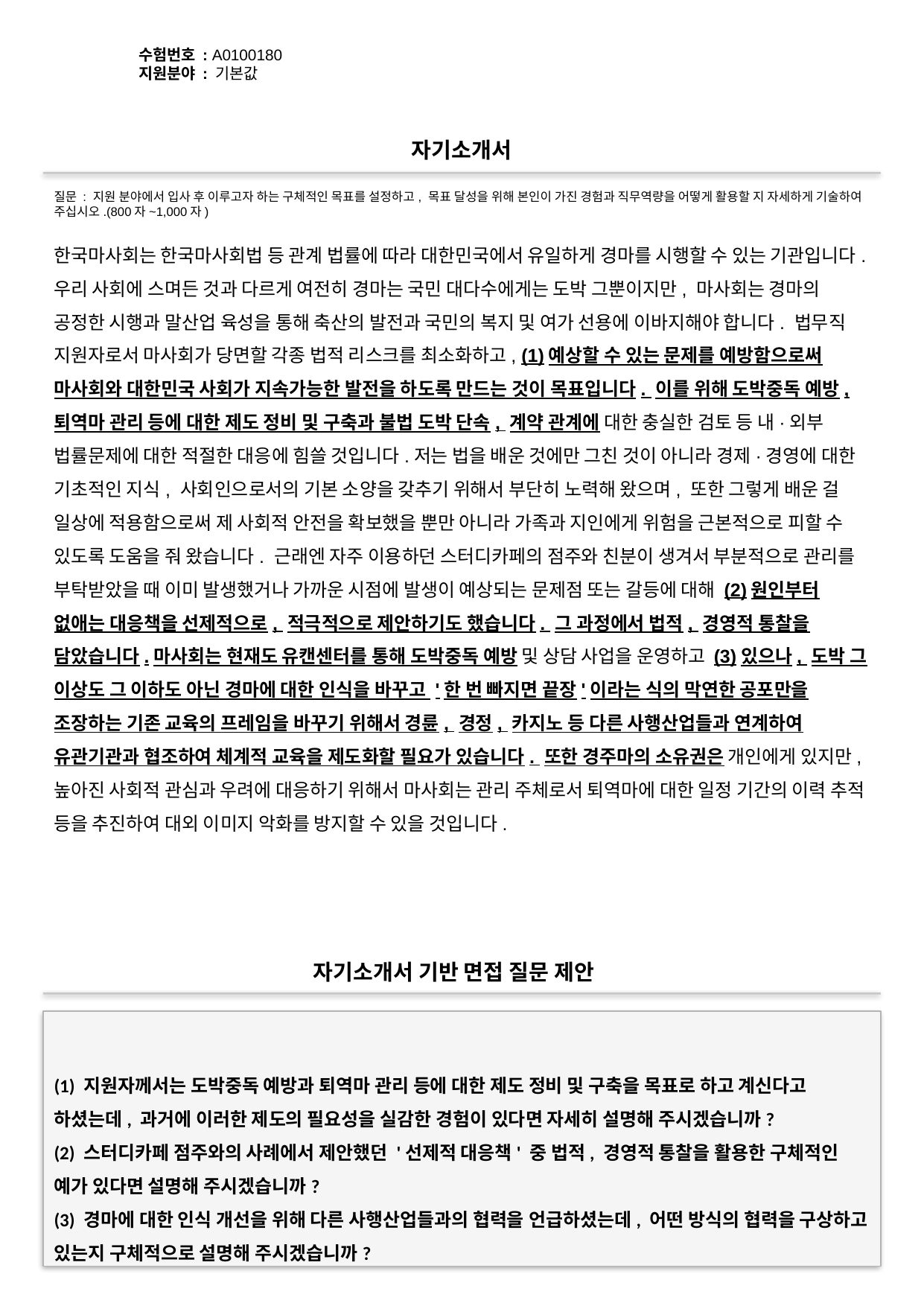

수험번호 : A0100180
지원분야 : 기본값
#

자기소개서

질문 : 지원 분야에서 입사 후 이루고자 하는 구체적인 목표를 설정하고, 목표 달성을 위해 본인이 가진 경험과 직무역량을 어떻게 활용할 지 자세하게 기술하여 주십시오.(800자~1,000자)

한국마사회는 한국마사회법 등 관계 법률에 따라 대한민국에서 유일하게 경마를 시행할 수 있는 기관입니다. 우리 사회에 스며든 것과 다르게 여전히 경마는 국민 대다수에게는 도박 그뿐이지만, 마사회는 경마의 공정한 시행과 말산업 육성을 통해 축산의 발전과 국민의 복지 및 여가 선용에 이바지해야 합니다. 법무직 지원자로서 마사회가 당면할 각종 법적 리스크를 최소화하고, (1)예상할 수 있는 문제를 예방함으로써 마사회와 대한민국 사회가 지속가능한 발전을 하도록 만드는 것이 목표입니다. 이를 위해 도박중독 예방, 퇴역마 관리 등에 대한 제도 정비 및 구축과 불법 도박 단속, 계약 관계에 대한 충실한 검토 등 내·외부 법률문제에 대한 적절한 대응에 힘쓸 것입니다.저는 법을 배운 것에만 그친 것이 아니라 경제·경영에 대한 기초적인 지식, 사회인으로서의 기본 소양을 갖추기 위해서 부단히 노력해 왔으며, 또한 그렇게 배운 걸 일상에 적용함으로써 제 사회적 안전을 확보했을 뿐만 아니라 가족과 지인에게 위험을 근본적으로 피할 수 있도록 도움을 줘 왔습니다. 근래엔 자주 이용하던 스터디카페의 점주와 친분이 생겨서 부분적으로 관리를 부탁받았을 때 이미 발생했거나 가까운 시점에 발생이 예상되는 문제점 또는 갈등에 대해 (2)원인부터 없애는 대응책을 선제적으로, 적극적으로 제안하기도 했습니다. 그 과정에서 법적, 경영적 통찰을 담았습니다.마사회는 현재도 유캔센터를 통해 도박중독 예방 및 상담 사업을 운영하고 (3)있으나, 도박 그 이상도 그 이하도 아닌 경마에 대한 인식을 바꾸고 '한 번 빠지면 끝장'이라는 식의 막연한 공포만을 조장하는 기존 교육의 프레임을 바꾸기 위해서 경륜, 경정, 카지노 등 다른 사행산업들과 연계하여 유관기관과 협조하여 체계적 교육을 제도화할 필요가 있습니다. 또한 경주마의 소유권은 개인에게 있지만, 높아진 사회적 관심과 우려에 대응하기 위해서 마사회는 관리 주체로서 퇴역마에 대한 일정 기간의 이력 추적 등을 추진하여 대외 이미지 악화를 방지할 수 있을 것입니다.

자기소개서 기반 면접 질문 제안

(1) 지원자께서는 도박중독 예방과 퇴역마 관리 등에 대한 제도 정비 및 구축을 목표로 하고 계신다고 하셨는데, 과거에 이러한 제도의 필요성을 실감한 경험이 있다면 자세히 설명해 주시겠습니까?
(2) 스터디카페 점주와의 사례에서 제안했던 '선제적 대응책' 중 법적, 경영적 통찰을 활용한 구체적인 예가 있다면 설명해 주시겠습니까?
(3) 경마에 대한 인식 개선을 위해 다른 사행산업들과의 협력을 언급하셨는데, 어떤 방식의 협력을 구상하고 있는지 구체적으로 설명해 주시겠습니까?